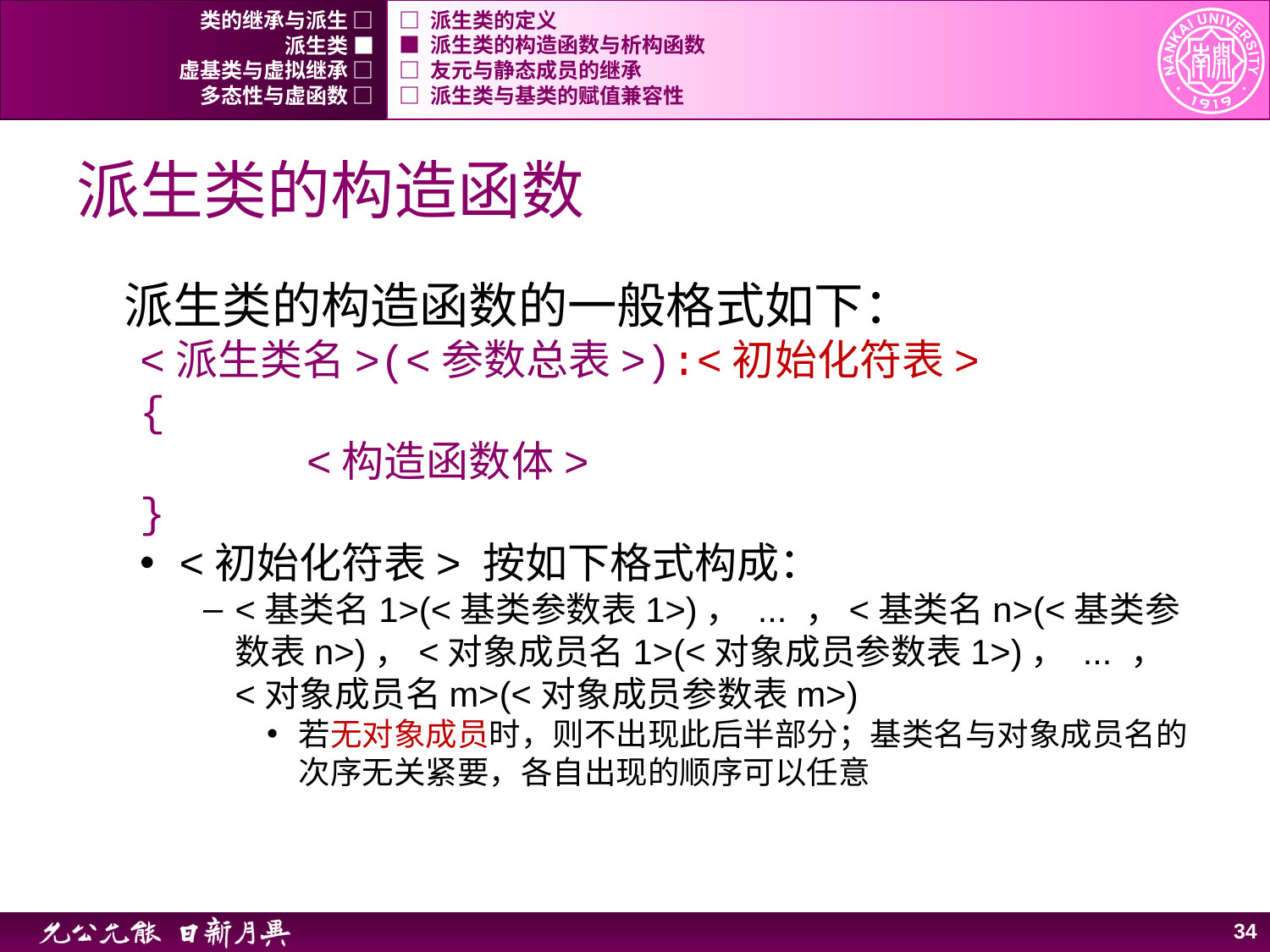

类的继承与派生 □
□ 派生类的定义
派生类 ■
■ 派生类的构造函数与析构函数
虚基类与虚拟继承 □
□ 友元与静态成员的继承
多态性与虚函数 □
□ 派生类与基类的赋值兼容性
# 派生类的构造函数
派生类的构造函数的一般格式如下：
<派生类名>(<参数总表>):<初始化符表>
{
		<构造函数体>
}
<初始化符表> 按如下格式构成：
<基类名1>(<基类参数表1>)， ... ，<基类名n>(<基类参数表n>)，<对象成员名1>(<对象成员参数表1>)， ... ，<对象成员名m>(<对象成员参数表m>)
若无对象成员时，则不出现此后半部分；基类名与对象成员名的次序无关紧要，各自出现的顺序可以任意
34